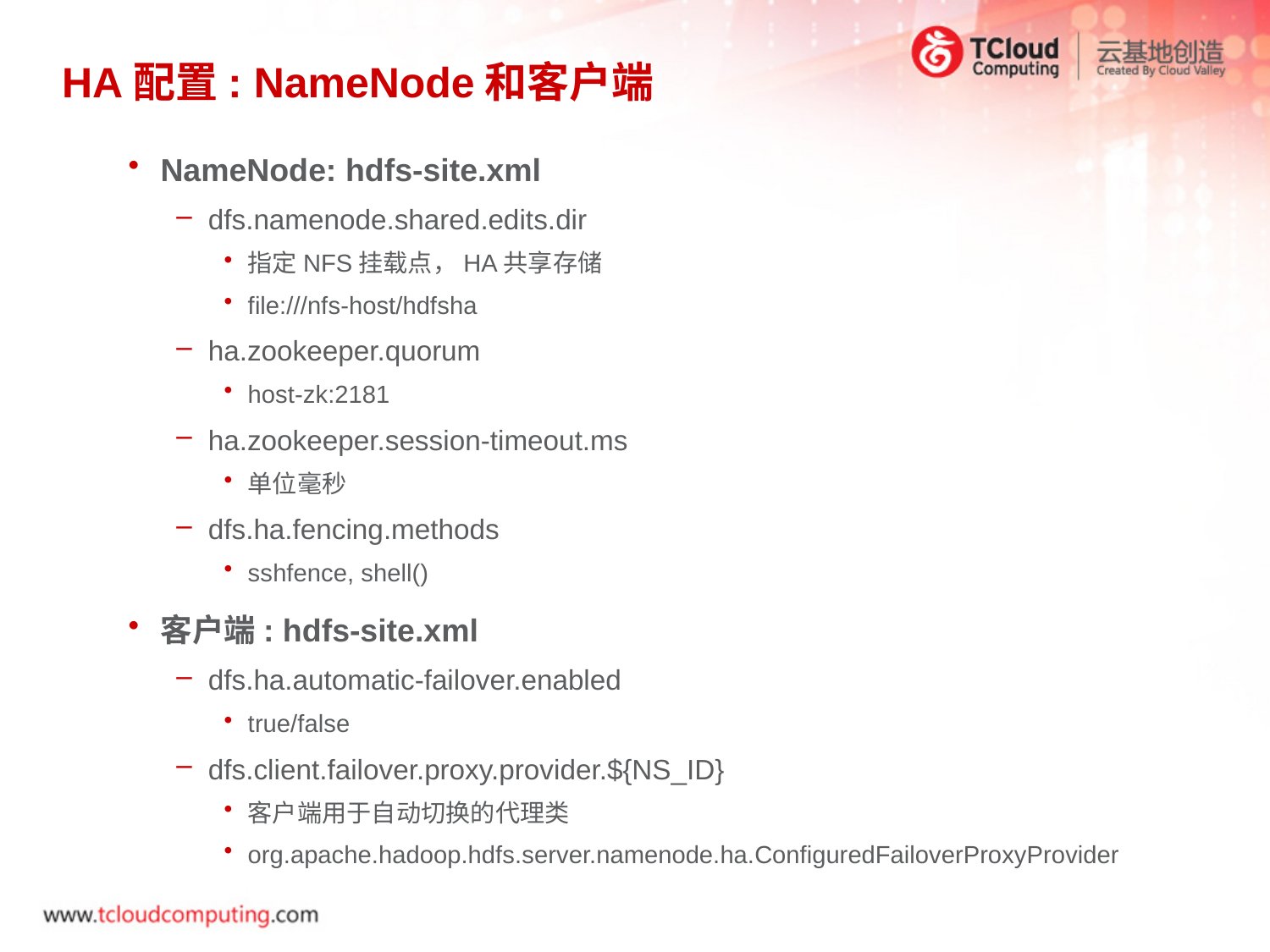

# HA配置: NameNode和客户端
NameNode: hdfs-site.xml
dfs.namenode.shared.edits.dir
指定NFS挂载点，HA共享存储
file:///nfs-host/hdfsha
ha.zookeeper.quorum
host-zk:2181
ha.zookeeper.session-timeout.ms
单位毫秒
dfs.ha.fencing.methods
sshfence, shell()
客户端: hdfs-site.xml
dfs.ha.automatic-failover.enabled
true/false
dfs.client.failover.proxy.provider.${NS_ID}
客户端用于自动切换的代理类
org.apache.hadoop.hdfs.server.namenode.ha.ConfiguredFailoverProxyProvider